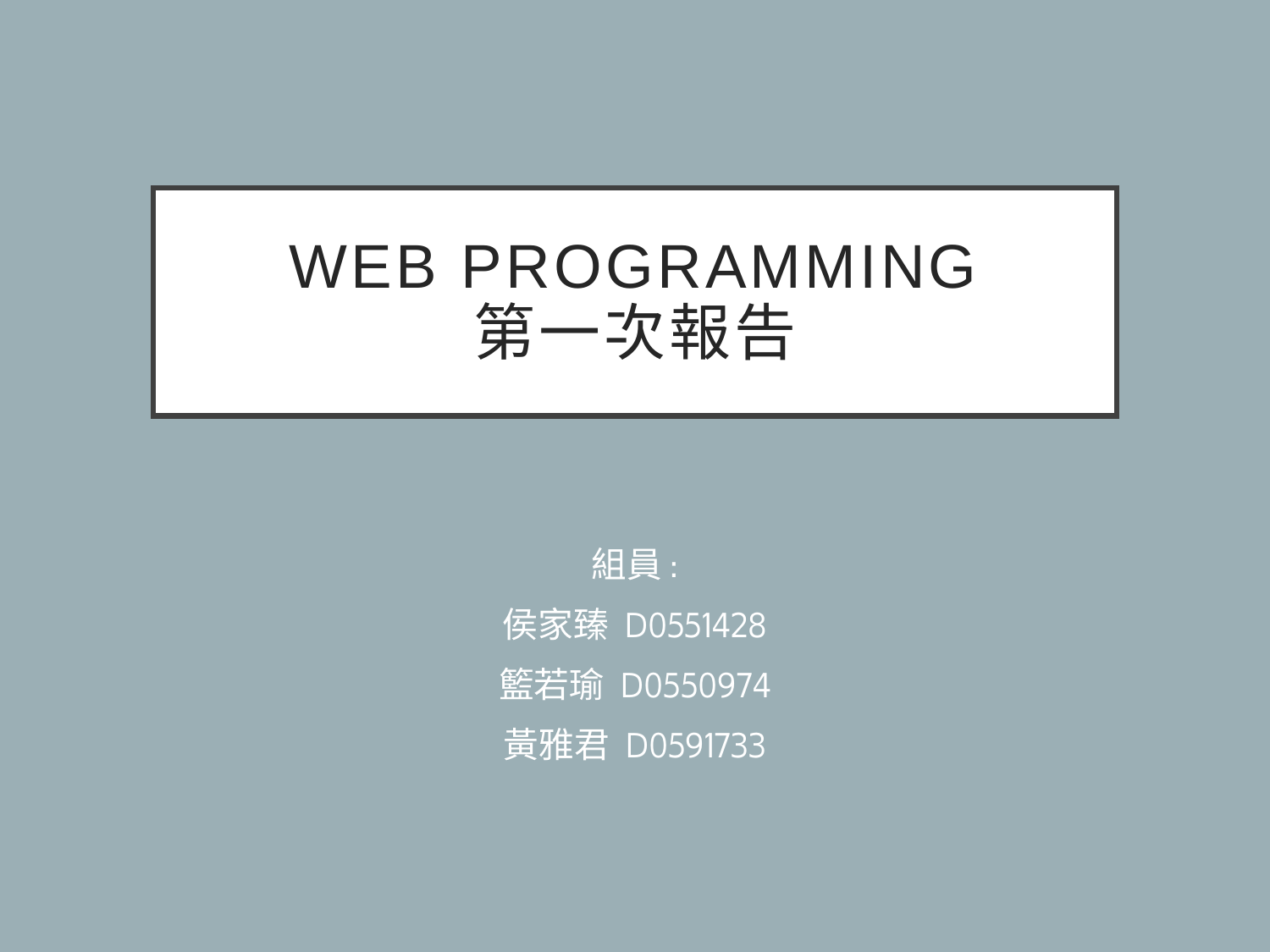

# Web Programming 第一次報告

組員:
侯家臻 D0551428
籃若瑜 D0550974
黃雅君 D0591733